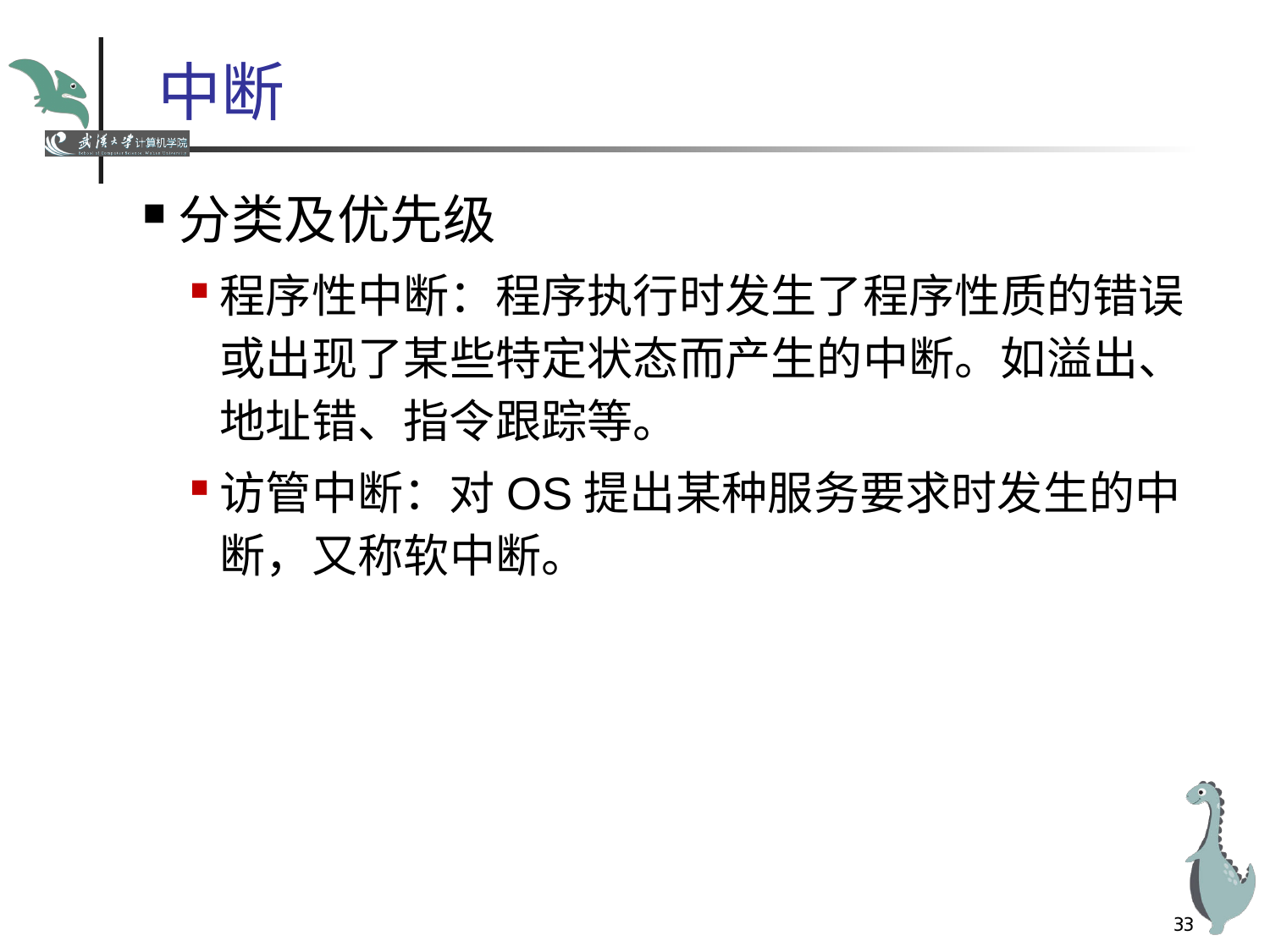

# 中断
分类及优先级
程序性中断：程序执行时发生了程序性质的错误或出现了某些特定状态而产生的中断。如溢出、地址错、指令跟踪等。
访管中断：对OS提出某种服务要求时发生的中断，又称软中断。
33